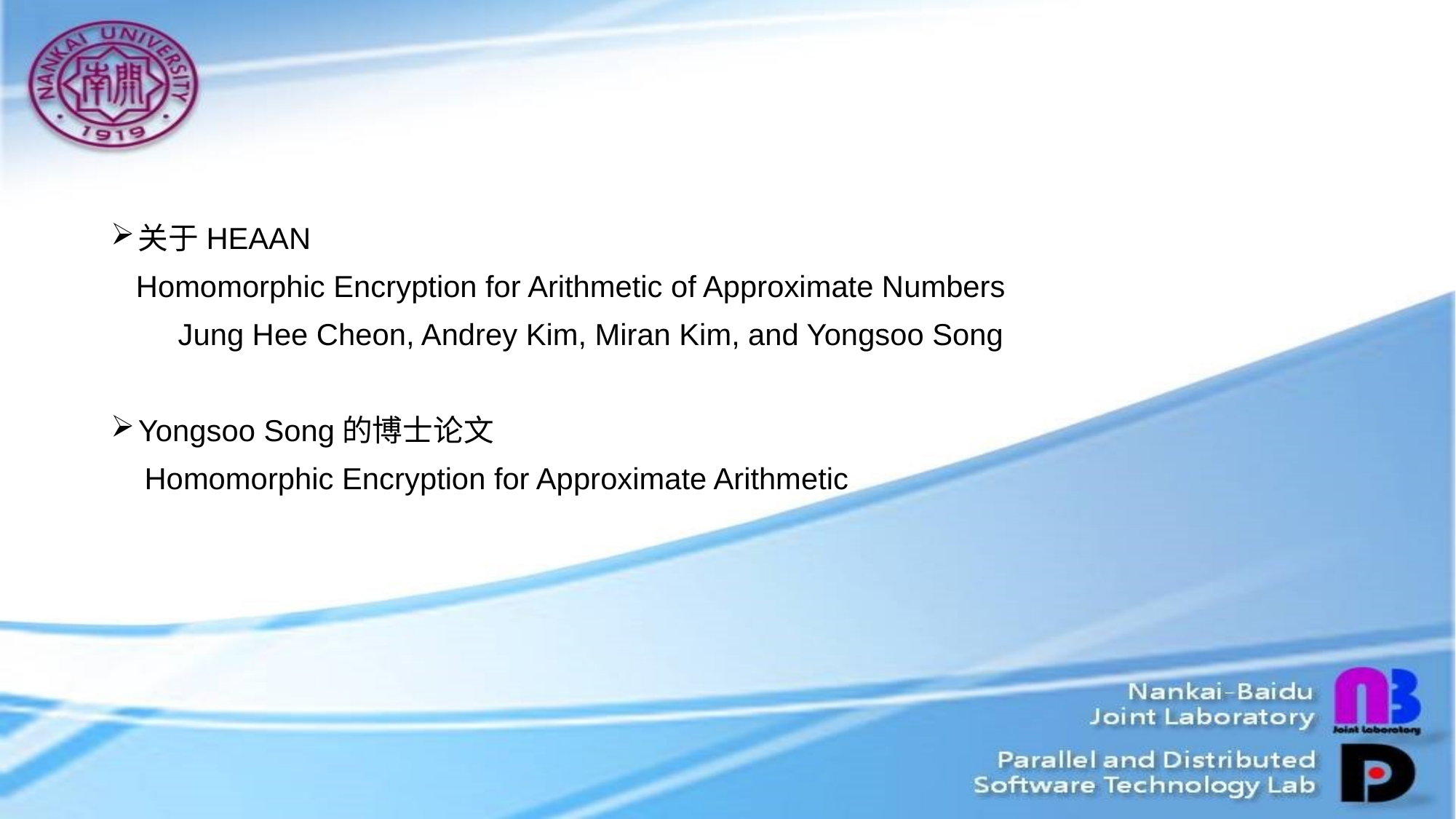

#
关于HEAAN
   Homomorphic Encryption for Arithmetic of Approximate Numbers
        Jung Hee Cheon, Andrey Kim, Miran Kim, and Yongsoo Song

Yongsoo Song的博士论文
    Homomorphic Encryption for Approximate Arithmetic